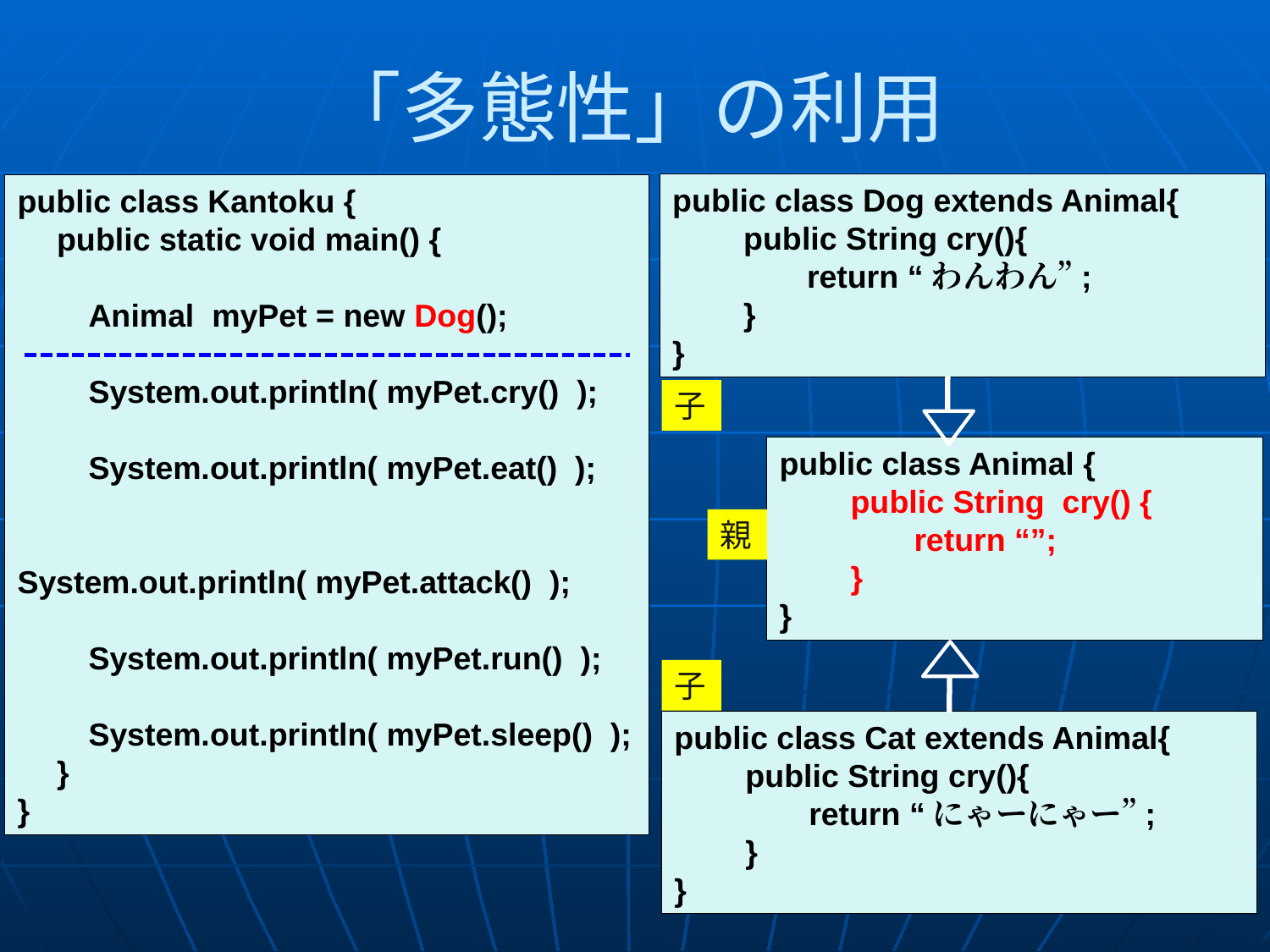

# 「多態性」の利用
public class Dog extends Animal{
　　public String cry(){
　　　　return “わんわん”;
　　}
}
public class Kantoku {
　public static void main() {

　　Animal  myPet = new Dog();

　　System.out.println( myPet.cry()  );

　　System.out.println( myPet.eat()  );

　　System.out.println( myPet.attack()  );

　　System.out.println( myPet.run()  );

　　System.out.println( myPet.sleep()  );
　}
}
子

public class Animal {
　　public String  cry() {
　　　　return “”;
　　}
}
親

子
public class Cat extends Animal{
　　public String cry(){
　　　　return “にゃーにゃー”;
　　}
}